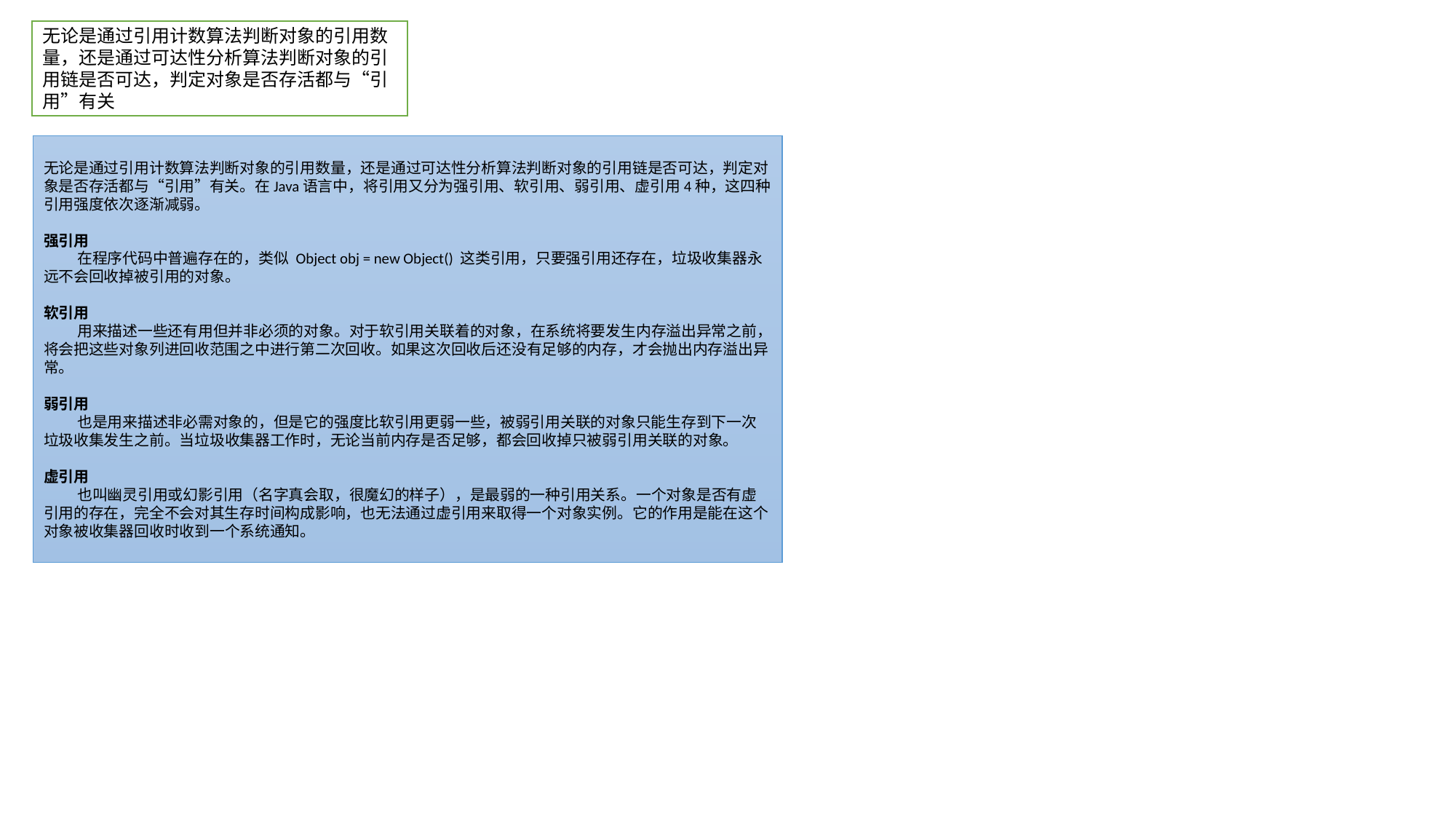

无论是通过引用计数算法判断对象的引用数量，还是通过可达性分析算法判断对象的引用链是否可达，判定对象是否存活都与“引用”有关
无论是通过引用计数算法判断对象的引用数量，还是通过可达性分析算法判断对象的引用链是否可达，判定对象是否存活都与“引用”有关。在Java语言中，将引用又分为强引用、软引用、弱引用、虚引用4种，这四种引用强度依次逐渐减弱。

强引用
  在程序代码中普遍存在的，类似 Object obj = new Object() 这类引用，只要强引用还存在，垃圾收集器永远不会回收掉被引用的对象。

软引用
  用来描述一些还有用但并非必须的对象。对于软引用关联着的对象，在系统将要发生内存溢出异常之前，将会把这些对象列进回收范围之中进行第二次回收。如果这次回收后还没有足够的内存，才会抛出内存溢出异常。

弱引用
  也是用来描述非必需对象的，但是它的强度比软引用更弱一些，被弱引用关联的对象只能生存到下一次垃圾收集发生之前。当垃圾收集器工作时，无论当前内存是否足够，都会回收掉只被弱引用关联的对象。

虚引用
  也叫幽灵引用或幻影引用（名字真会取，很魔幻的样子），是最弱的一种引用关系。一个对象是否有虚引用的存在，完全不会对其生存时间构成影响，也无法通过虚引用来取得一个对象实例。它的作用是能在这个对象被收集器回收时收到一个系统通知。